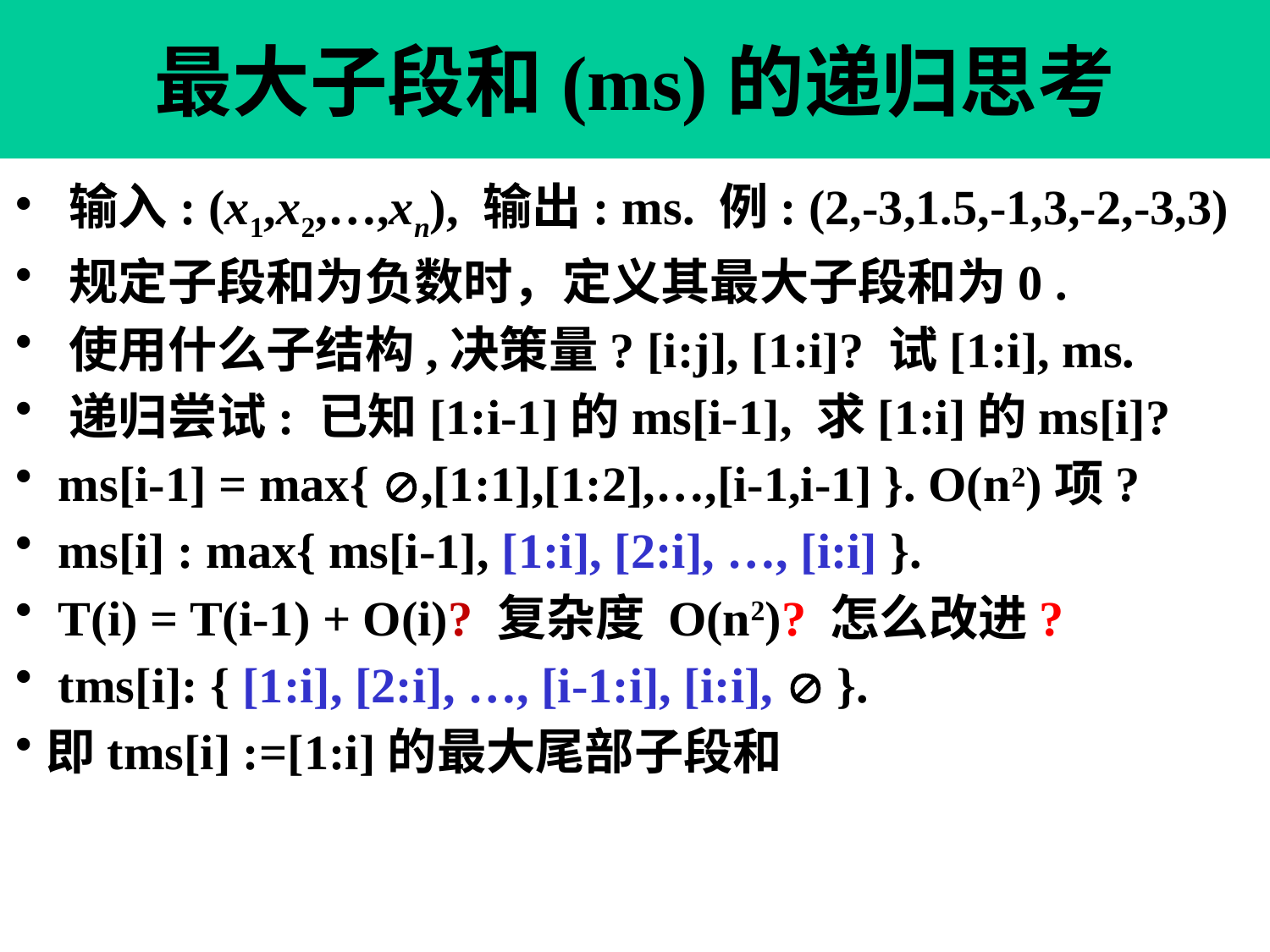

# 最大子段和(ms)的递归思考
 输入: (x1,x2,…,xn), 输出: ms. 例: (2,-3,1.5,-1,3,-2,-3,3)
 规定子段和为负数时，定义其最大子段和为0 .
 使用什么子结构,决策量? [i:j], [1:i]? 试[1:i], ms.
 递归尝试: 已知[1:i-1]的ms[i-1], 求[1:i]的ms[i]?
 ms[i-1] = max{ ∅,[1:1],[1:2],…,[i-1,i-1] }. O(n2)项?
 ms[i] : max{ ms[i-1], [1:i], [2:i], …, [i:i] }.
 T(i) = T(i-1) + O(i)? 复杂度 O(n2)? 怎么改进?
 tms[i]: { [1:i], [2:i], …, [i-1:i], [i:i], ∅ }.
即tms[i] :=[1:i]的最大尾部子段和